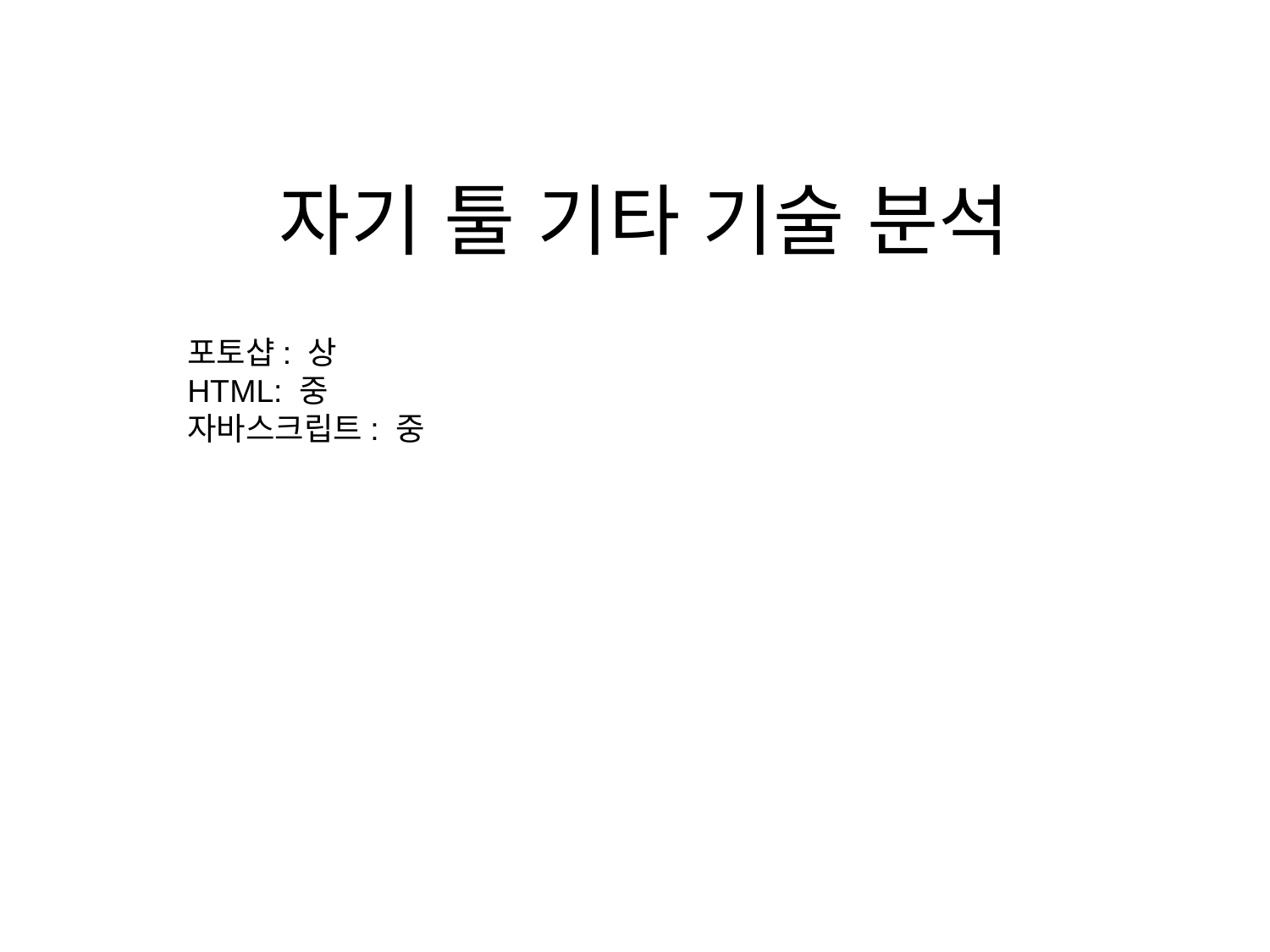

# 자기 툴 기타 기술 분석
포토샵: 상
HTML: 중
자바스크립트: 중